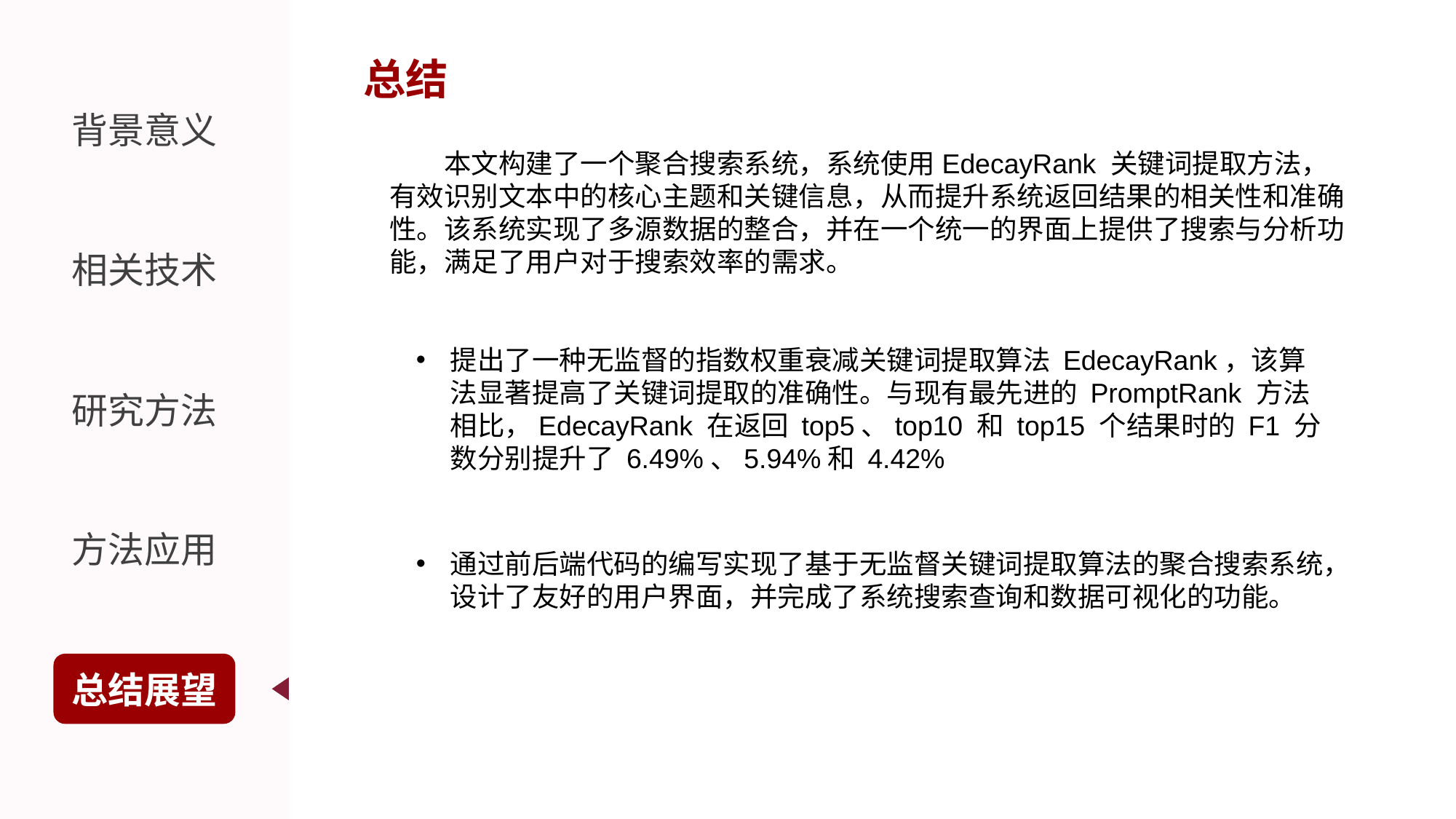

总结
背景意义
本文构建了一个聚合搜索系统，系统使用EdecayRank 关键词提取方法，有效识别文本中的核心主题和关键信息，从而提升系统返回结果的相关性和准确性。该系统实现了多源数据的整合，并在一个统一的界面上提供了搜索与分析功能，满足了用户对于搜索效率的需求。
相关技术
提出了一种无监督的指数权重衰减关键词提取算法 EdecayRank，该算法显著提高了关键词提取的准确性。与现有最先进的 PromptRank 方法相比，EdecayRank 在返回 top5、top10 和 top15 个结果时的 F1 分数分别提升了 6.49%、5.94%和 4.42%
研究方法
方法应用
通过前后端代码的编写实现了基于无监督关键词提取算法的聚合搜索系统，设计了友好的用户界面，并完成了系统搜索查询和数据可视化的功能。

总结展望